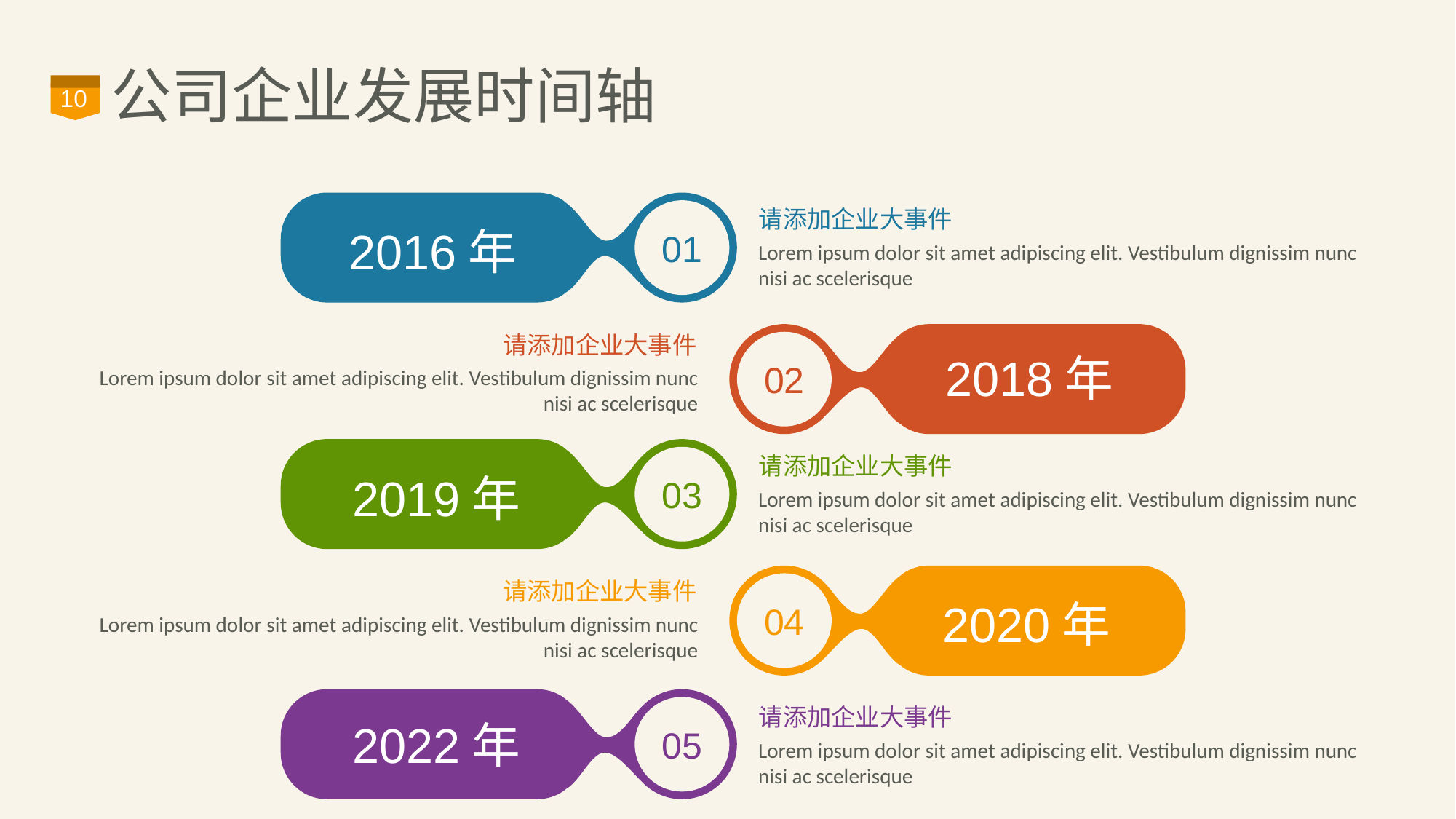

# 公司企业发展时间轴
10

01
2016年
请添加企业大事件
Lorem ipsum dolor sit amet adipiscing elit. Vestibulum dignissim nunc nisi ac scelerisque

02
2018年
请添加企业大事件
Lorem ipsum dolor sit amet adipiscing elit. Vestibulum dignissim nunc nisi ac scelerisque

03
2019年
请添加企业大事件
Lorem ipsum dolor sit amet adipiscing elit. Vestibulum dignissim nunc nisi ac scelerisque

04
2020年
请添加企业大事件
Lorem ipsum dolor sit amet adipiscing elit. Vestibulum dignissim nunc nisi ac scelerisque

05
2022年
请添加企业大事件
Lorem ipsum dolor sit amet adipiscing elit. Vestibulum dignissim nunc nisi ac scelerisque